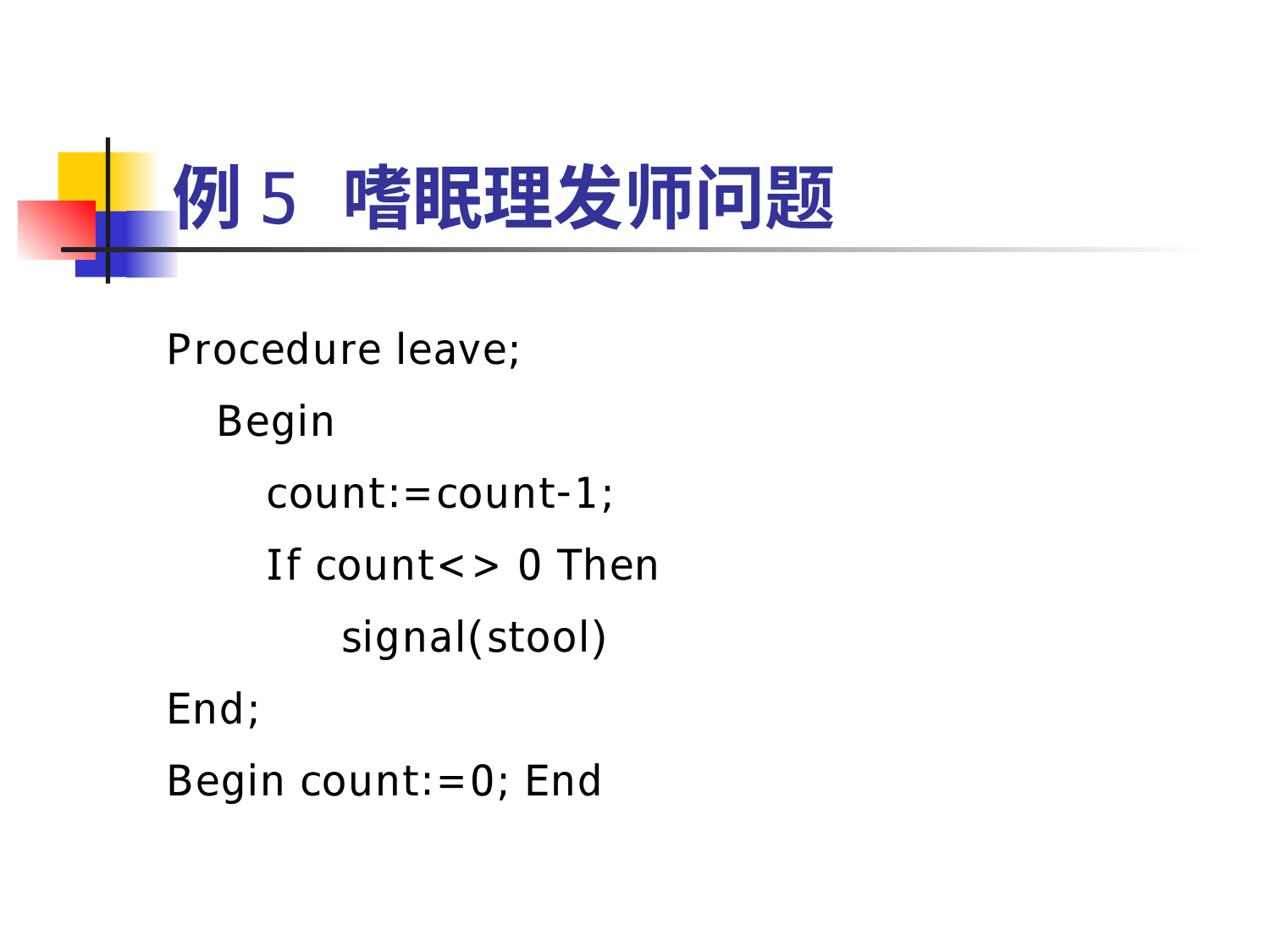

# 例5 嗜眠理发师问题
Procedure leave;
    Begin
        count:=count-1;
        If count<> 0 Then
              signal(stool)
End;
Begin count:=0; End